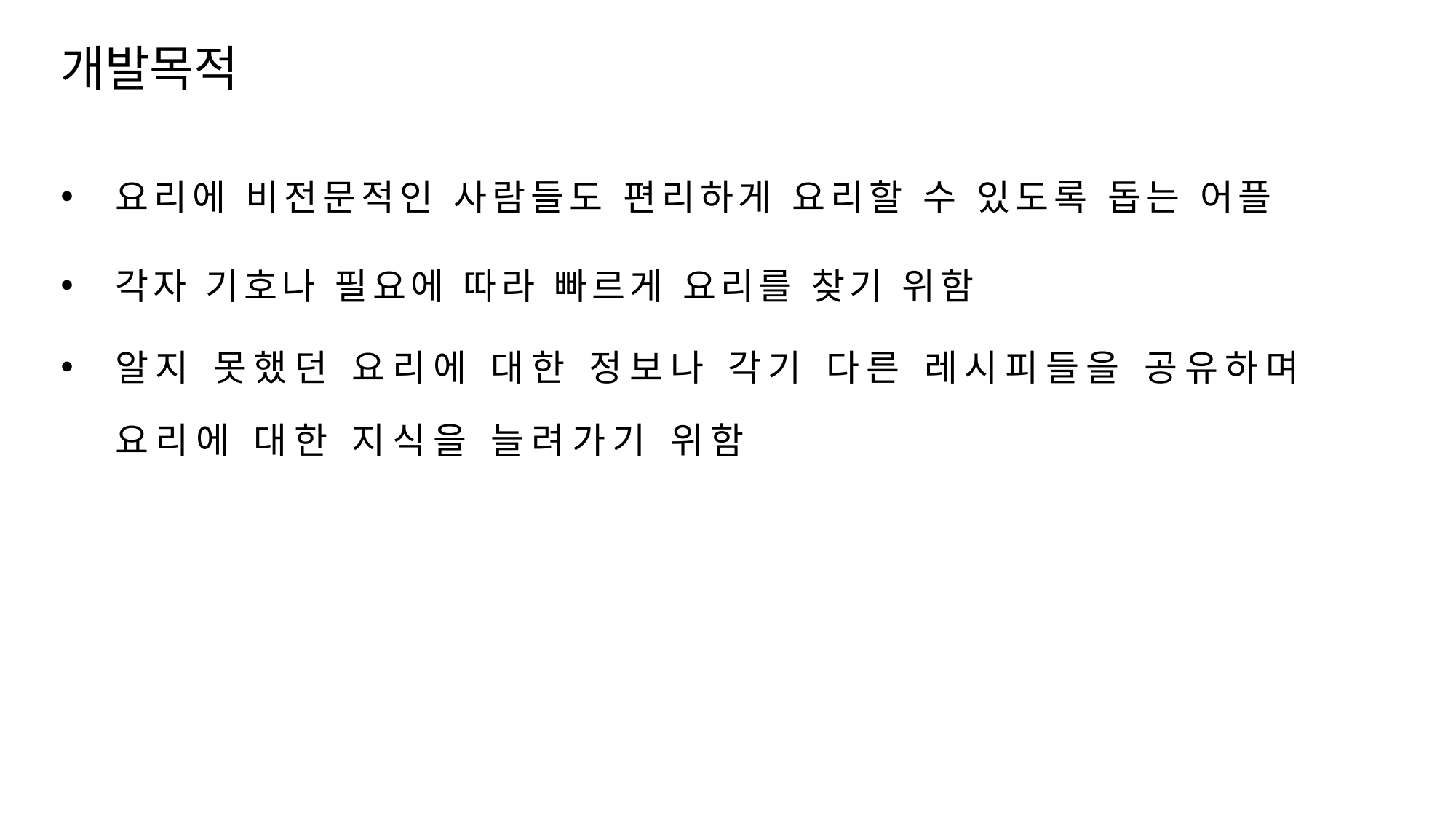

# 개발목적
요리에 비전문적인 사람들도 편리하게 요리할 수 있도록 돕는 어플

각자 기호나 필요에 따라 빠르게 요리를 찾기 위함
알지 못했던 요리에 대한 정보나 각기 다른 레시피들을 공유하며 요리에 대한 지식을 늘려가기 위함